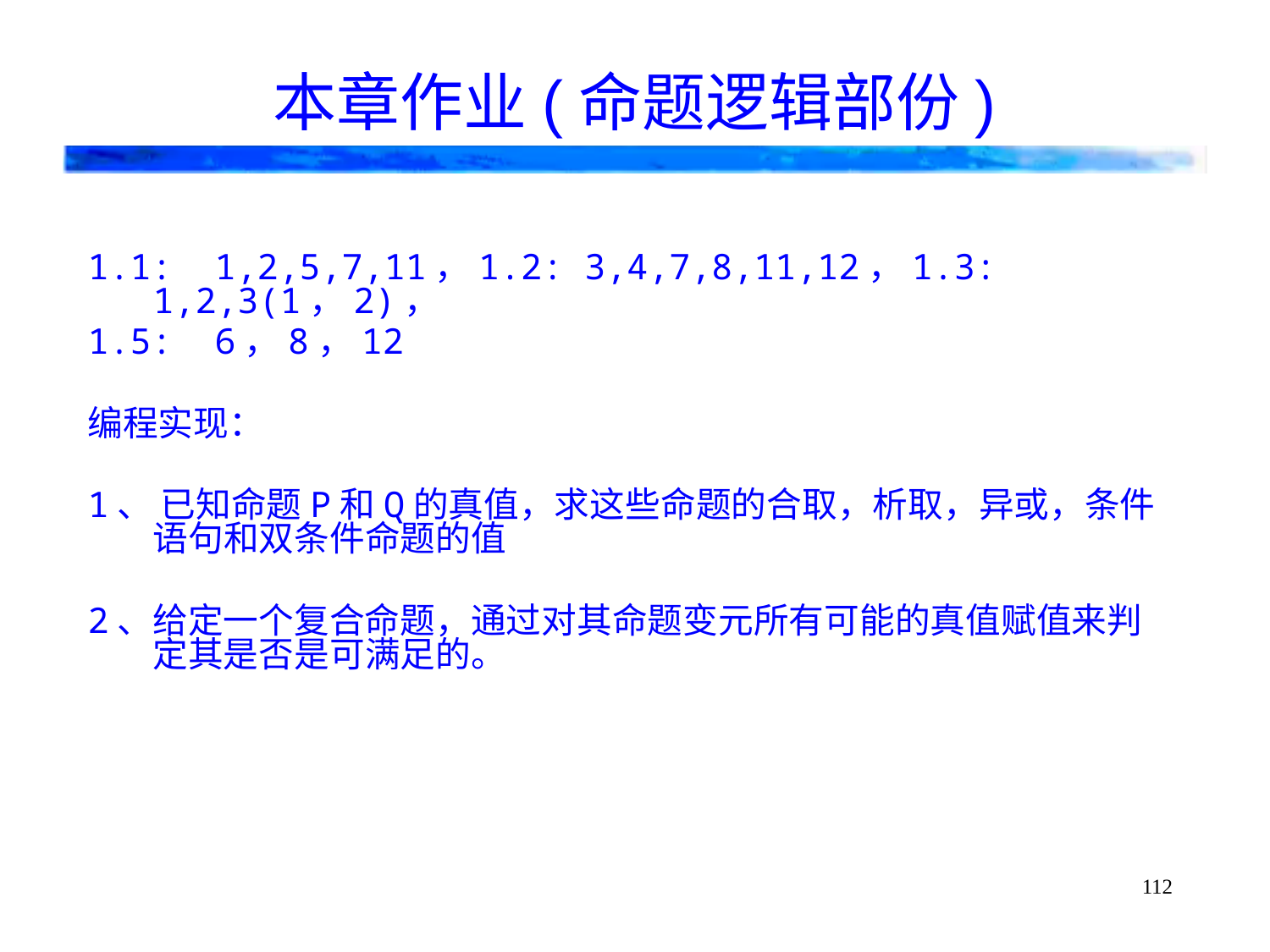

本章作业(命题逻辑部份)
1.1:  1,2,5,7,11，1.2: 3,4,7,8,11,12，1.3: 1,2,3(1，2)，
1.5:  6，8，12

编程实现：

1、 已知命题P和Q的真值，求这些命题的合取，析取，异或，条件语句和双条件命题的值

2、给定一个复合命题，通过对其命题变元所有可能的真值赋值来判定其是否是可满足的。

112